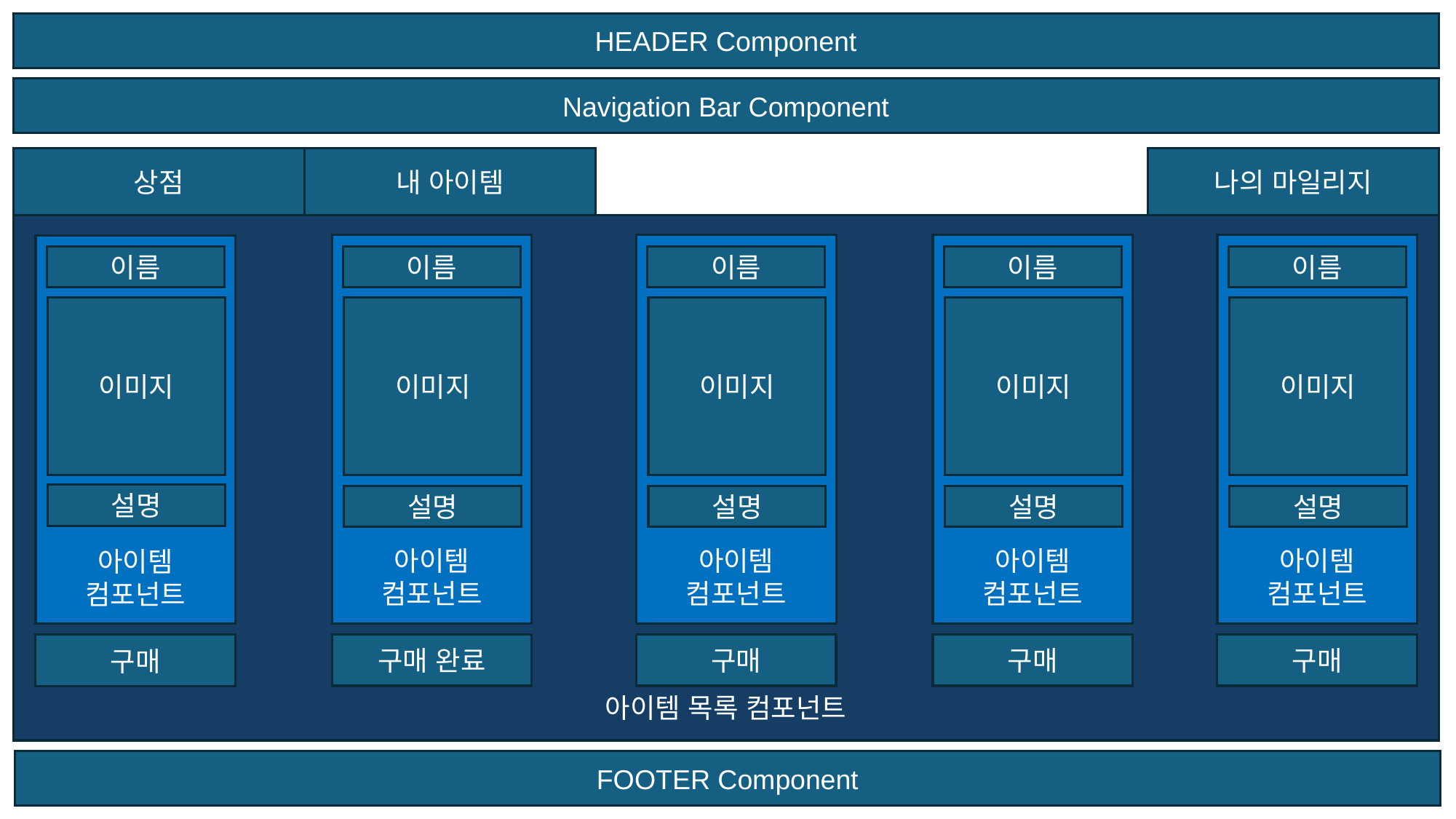

HEADER Component
Navigation Bar Component
상점
내 아이템
나의 마일리지

아이템 목록 컴포넌트

아이템
컴포넌트

아이템
컴포넌트

아이템
컴포넌트

아이템
컴포넌트

아이템
컴포넌트
이름
이름
이름
이름
이름
이미지
이미지
이미지
이미지
이미지
설명
설명
설명
설명
설명
구매 완료
구매
구매
구매
구매
FOOTER Component